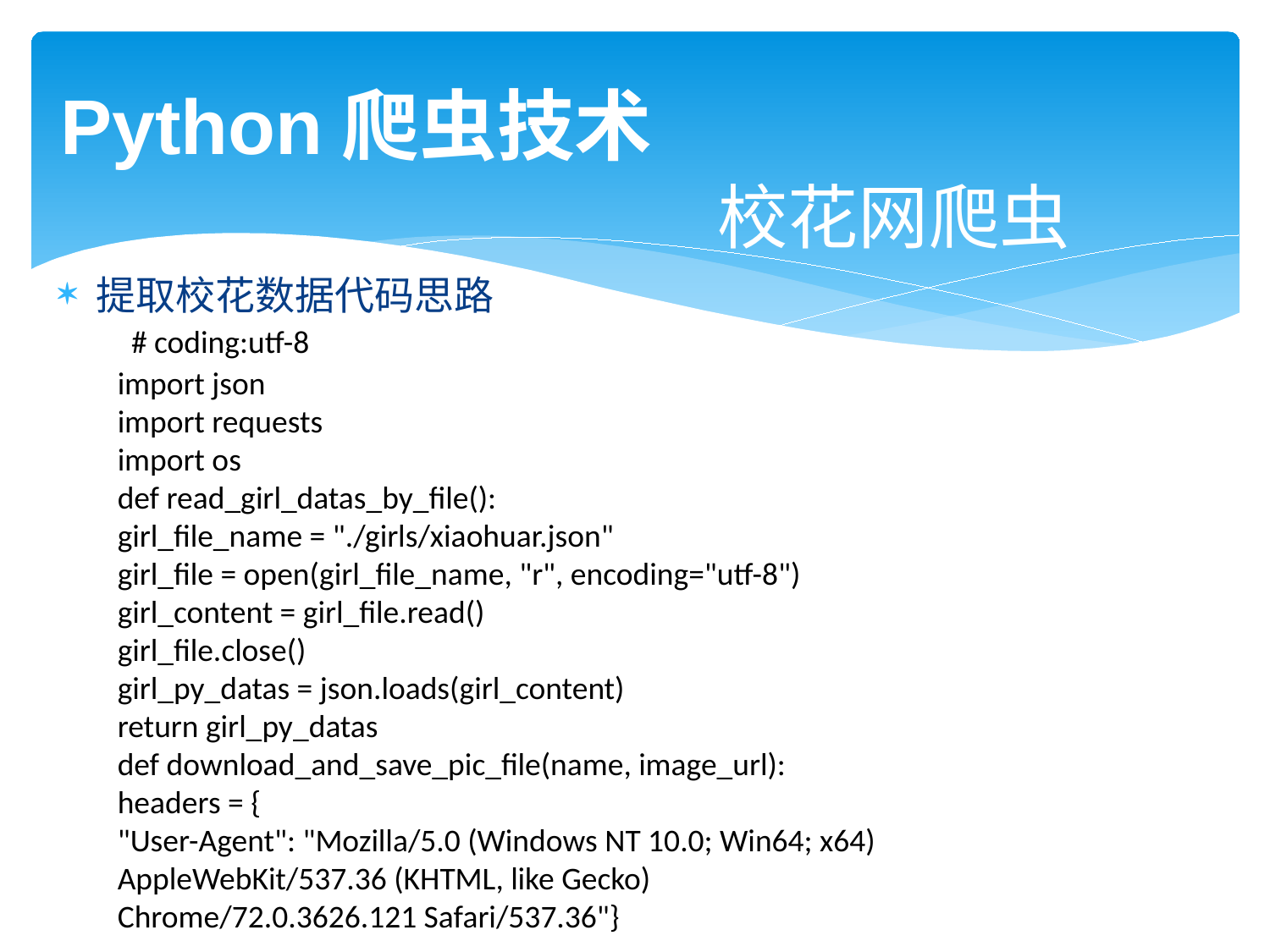

# Python爬虫技术
校花网爬虫
提取校花数据代码思路
 # coding:utf-8
import json
import requests
import os
def read_girl_datas_by_file():
girl_file_name = "./girls/xiaohuar.json"
girl_file = open(girl_file_name, "r", encoding="utf-8")
girl_content = girl_file.read()
girl_file.close()
girl_py_datas = json.loads(girl_content)
return girl_py_datas
def download_and_save_pic_file(name, image_url):
headers = {
"User-Agent": "Mozilla/5.0 (Windows NT 10.0; Win64; x64) AppleWebKit/537.36 (KHTML, like Gecko)
Chrome/72.0.3626.121 Safari/537.36"}